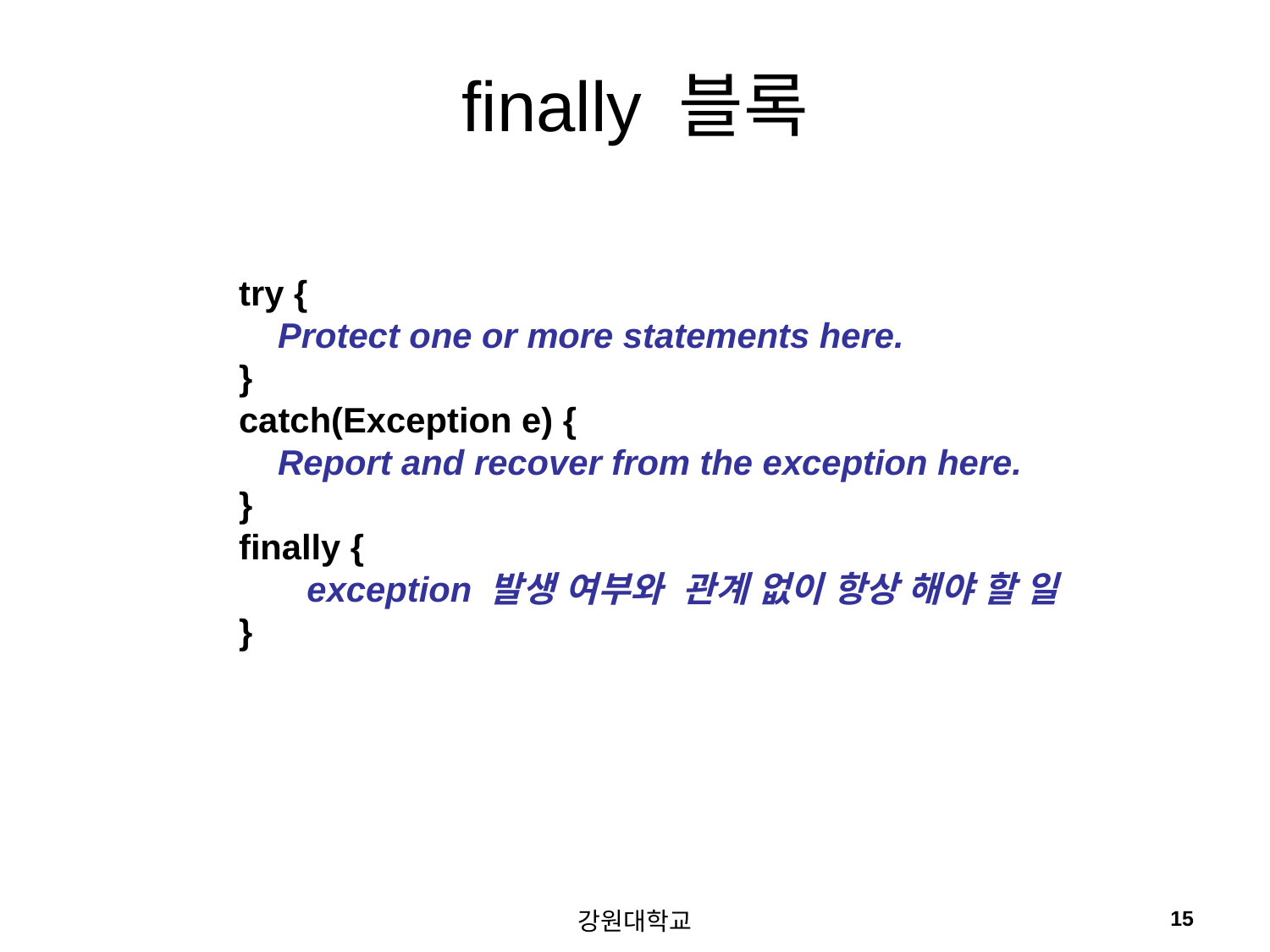

# finally 블록
try {
    Protect one or more statements here.
}
catch(Exception e) {
    Report and recover from the exception here.
}
finally {
       exception 발생 여부와  관계 없이 항상 해야 할 일
}
강원대학교
15